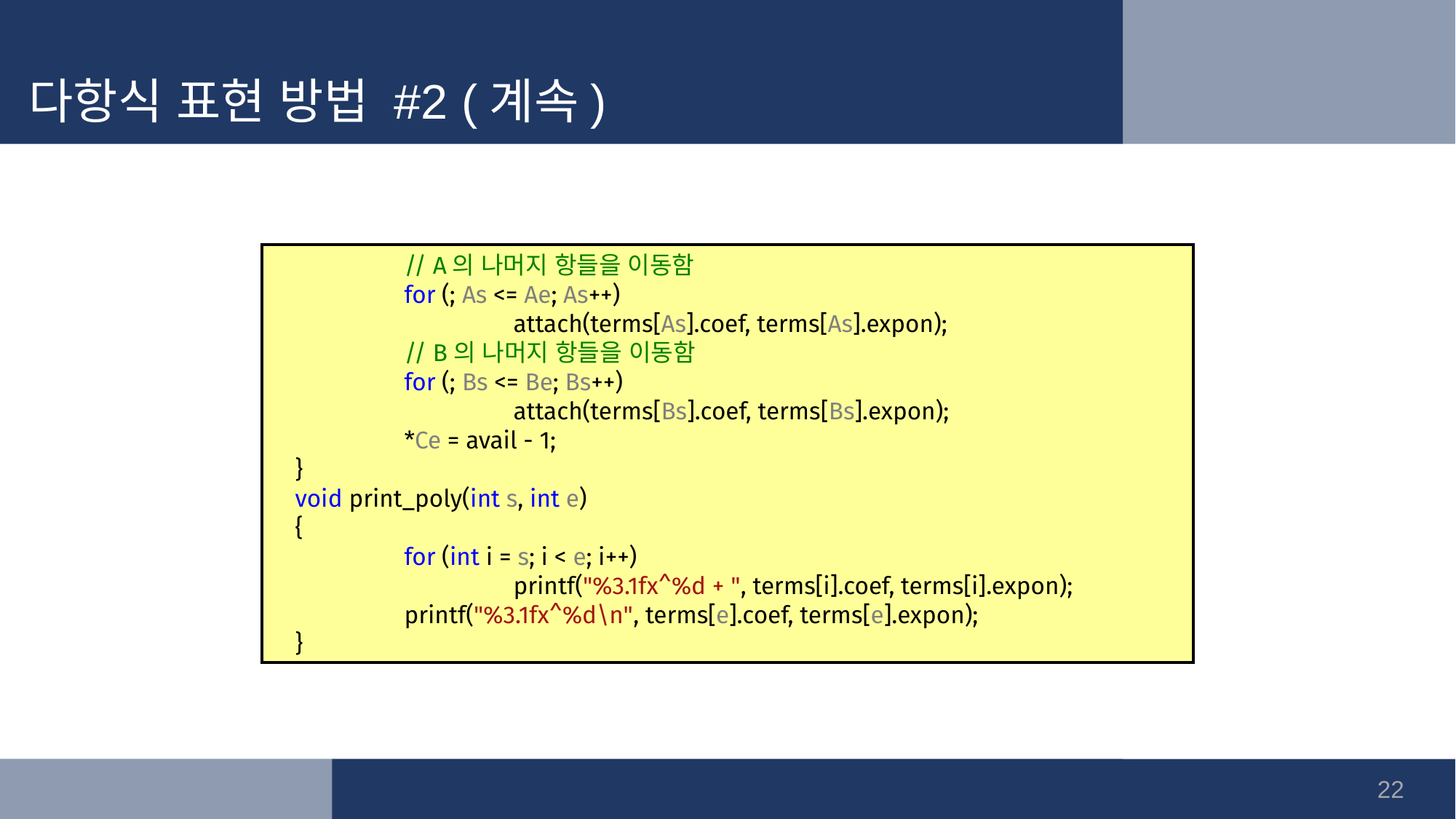

# 다항식 표현 방법 #2 (계속)
	// A의 나머지 항들을 이동함
	for (; As <= Ae; As++)
		attach(terms[As].coef, terms[As].expon);
	// B의 나머지 항들을 이동함
	for (; Bs <= Be; Bs++)
		attach(terms[Bs].coef, terms[Bs].expon);
	*Ce = avail - 1;
}
void print_poly(int s, int e)
{
	for (int i = s; i < e; i++)
		printf("%3.1fx^%d + ", terms[i].coef, terms[i].expon);
	printf("%3.1fx^%d\n", terms[e].coef, terms[e].expon);
}
22